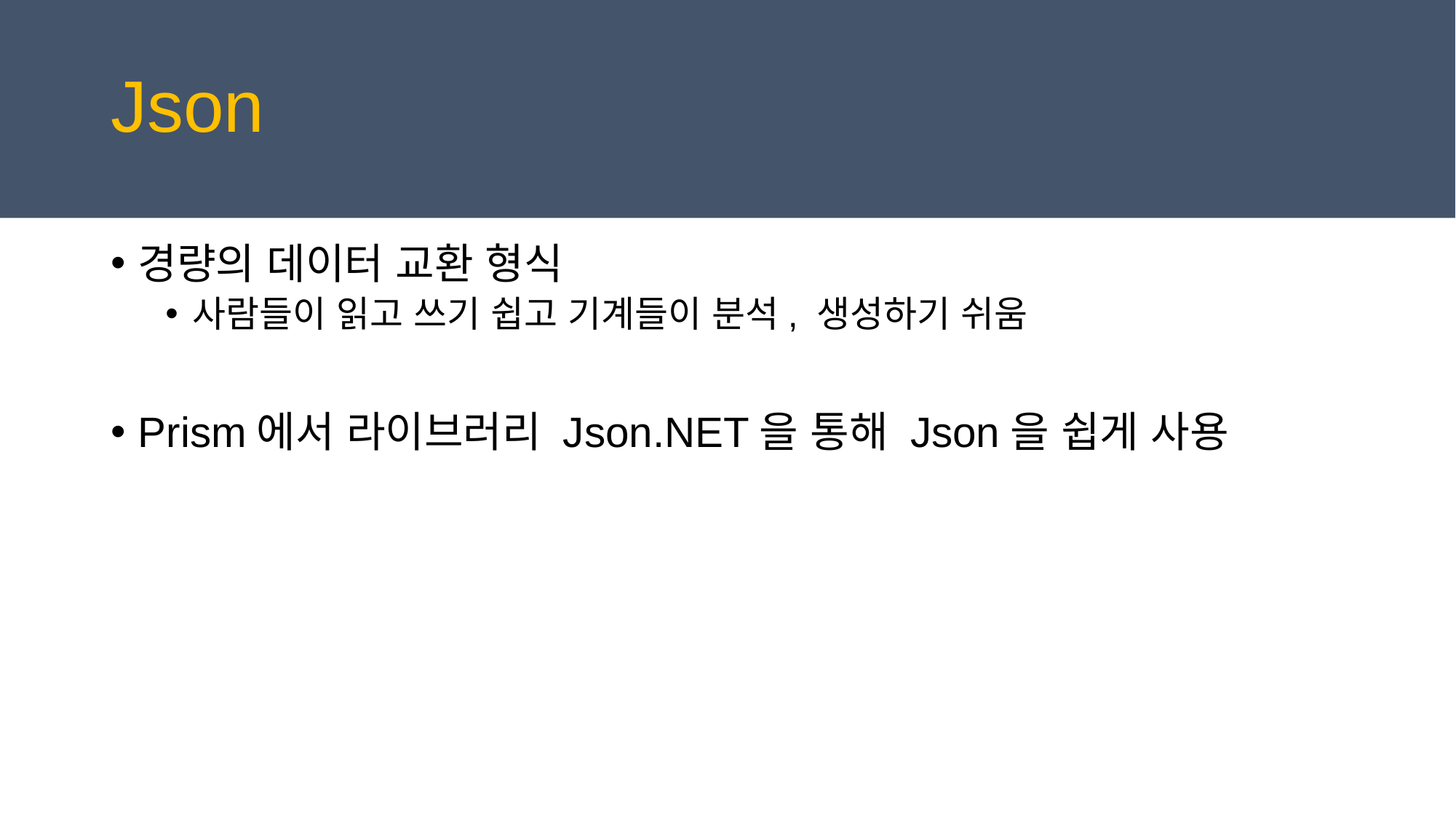

Json
경량의 데이터 교환 형식
사람들이 읽고 쓰기 쉽고 기계들이 분석, 생성하기 쉬움

Prism에서 라이브러리 Json.NET을 통해 Json을 쉽게 사용